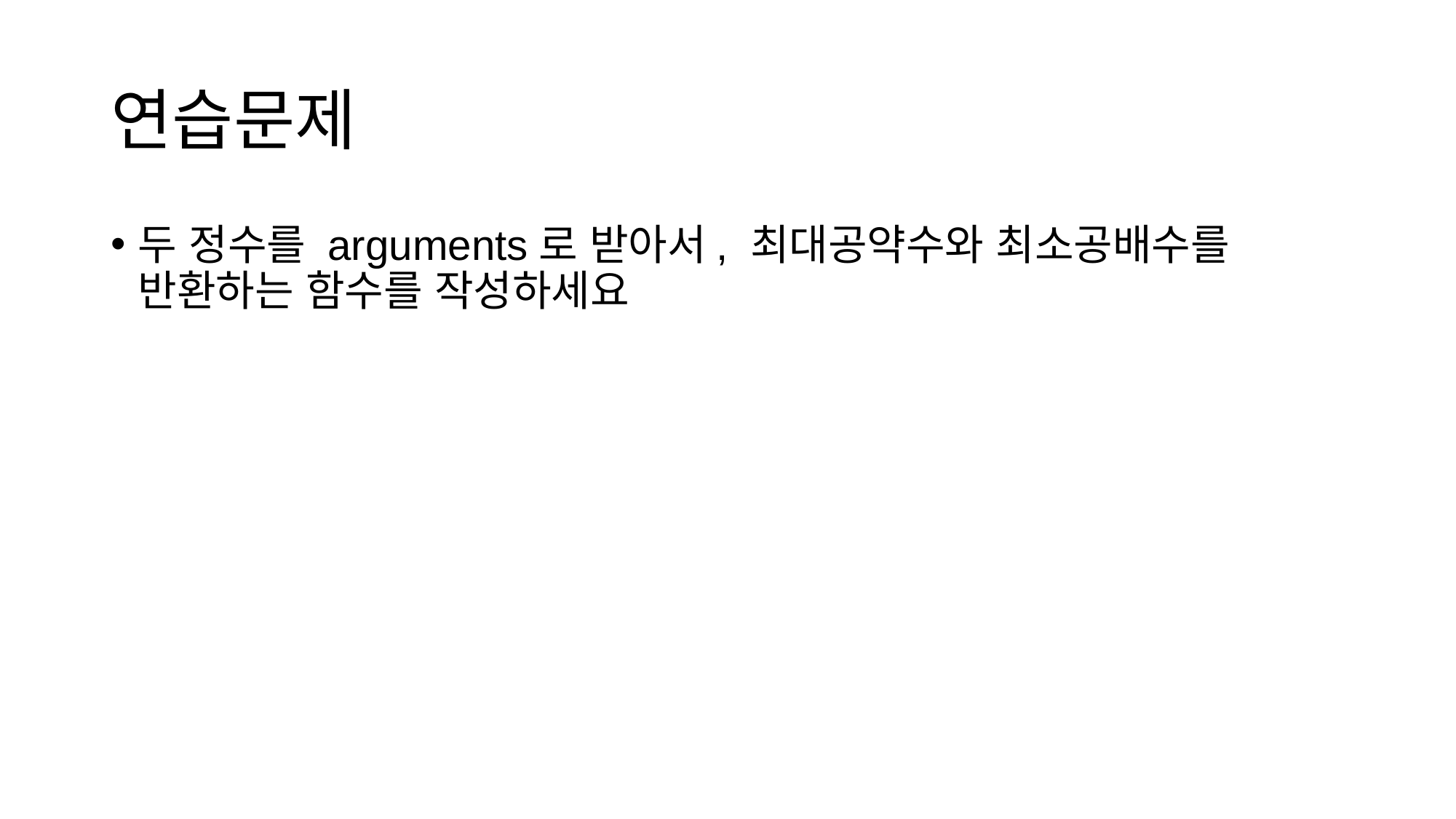

# 연습문제
두 정수를 arguments로 받아서, 최대공약수와 최소공배수를 반환하는 함수를 작성하세요